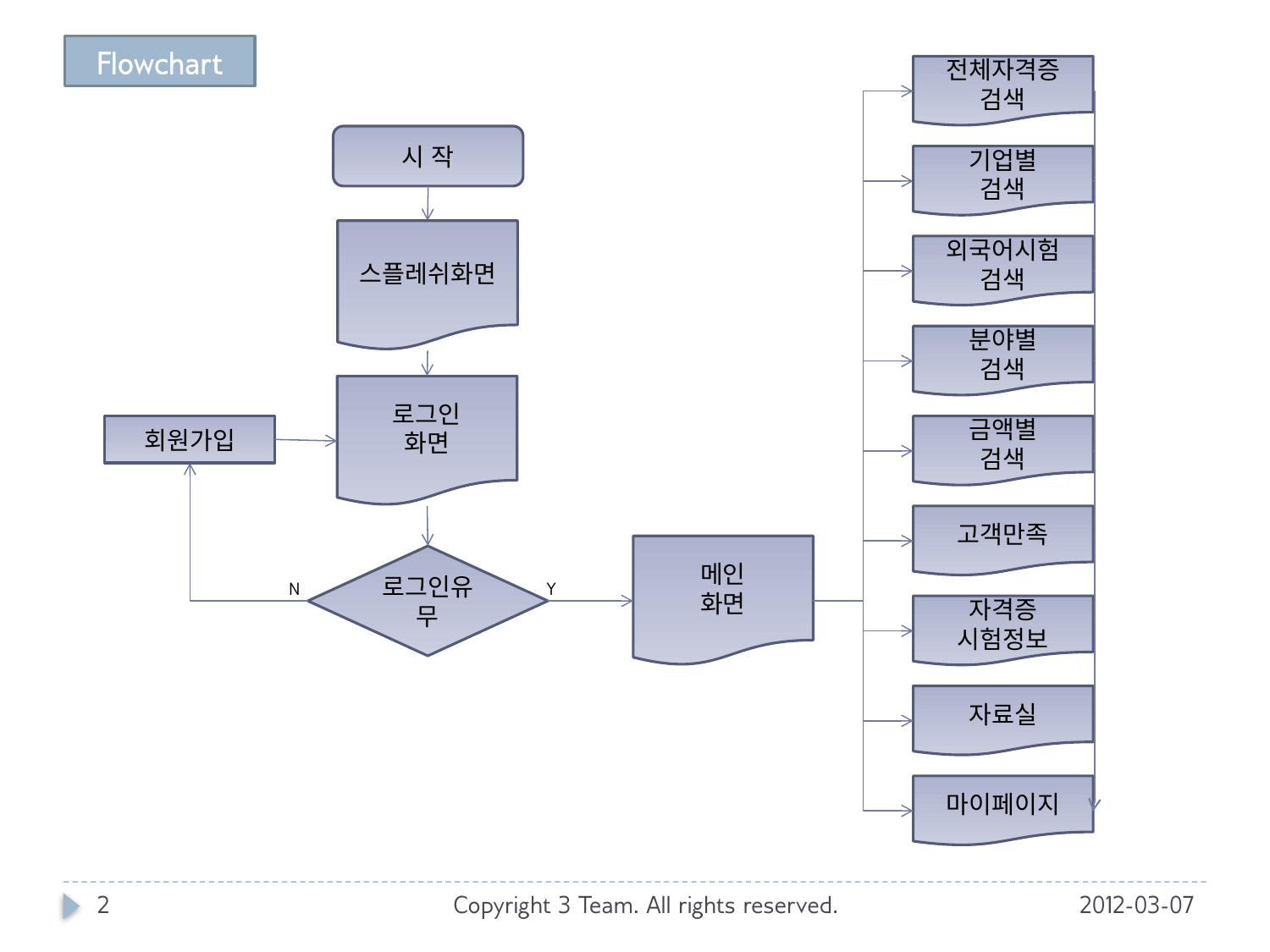

Flowchart
전체자격증
검색
시 작
기업별
검색
스플레쉬화면
외국어시험
검색
분야별
검색
로그인
화면
회원가입
금액별
검색
고객만족
메인
화면
로그인유무
N
Y
자격증
시험정보
자료실
마이페이지
2
Copyright 3 Team. All rights reserved.
2012-03-07